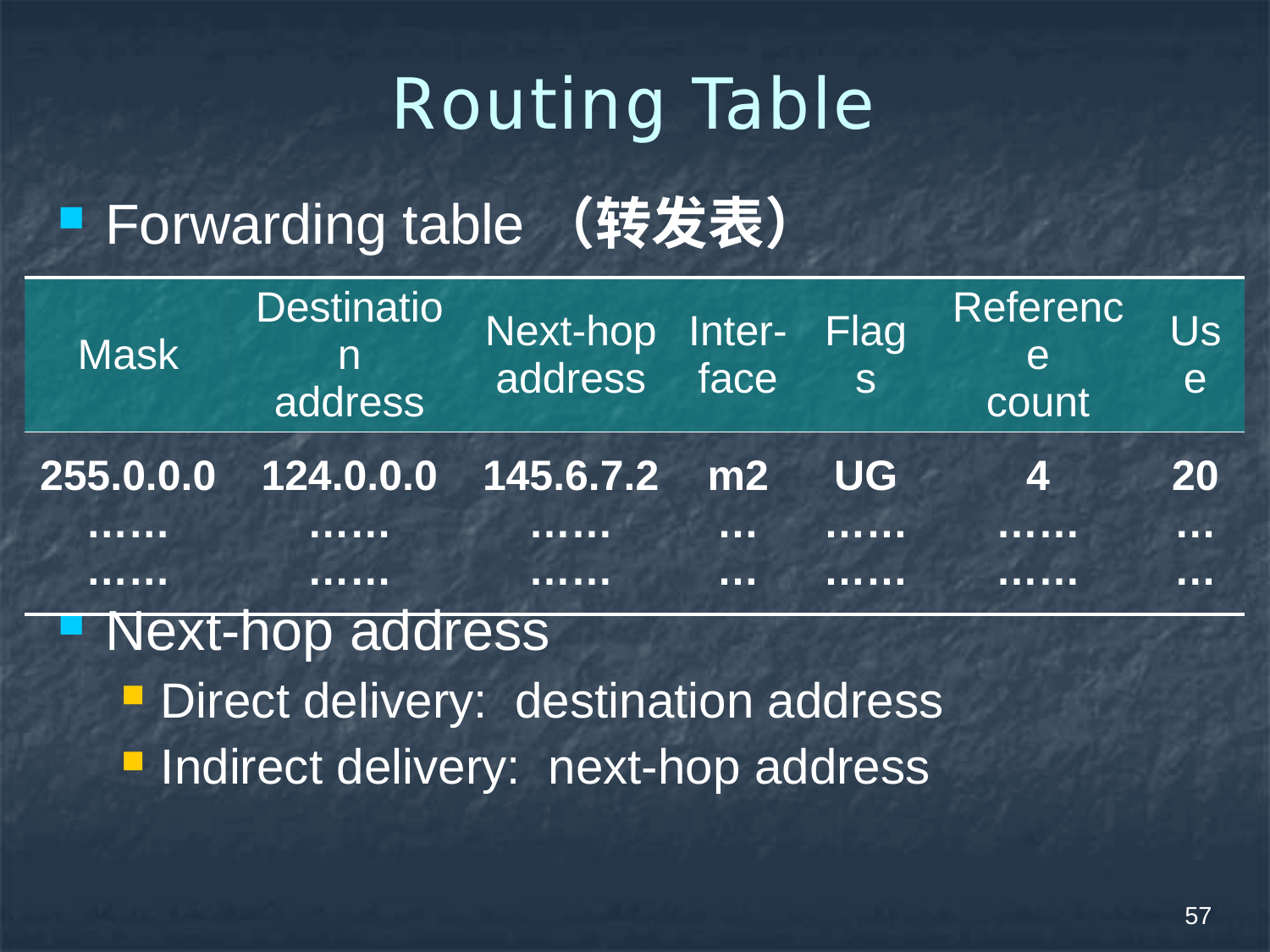

# Routing Table
Forwarding table（转发表）

Next-hop address
Direct delivery:  destination address
Indirect delivery:  next-hop address
| Mask | Destination address | Next-hop address | Inter-face | Flags | Reference count | Use |
| --- | --- | --- | --- | --- | --- | --- |
| 255.0.0.0 …… …… | 124.0.0.0 …… …… | 145.6.7.2 …… …… | m2 … … | UG …… …… | 4 …… …… | 20 … … |
57